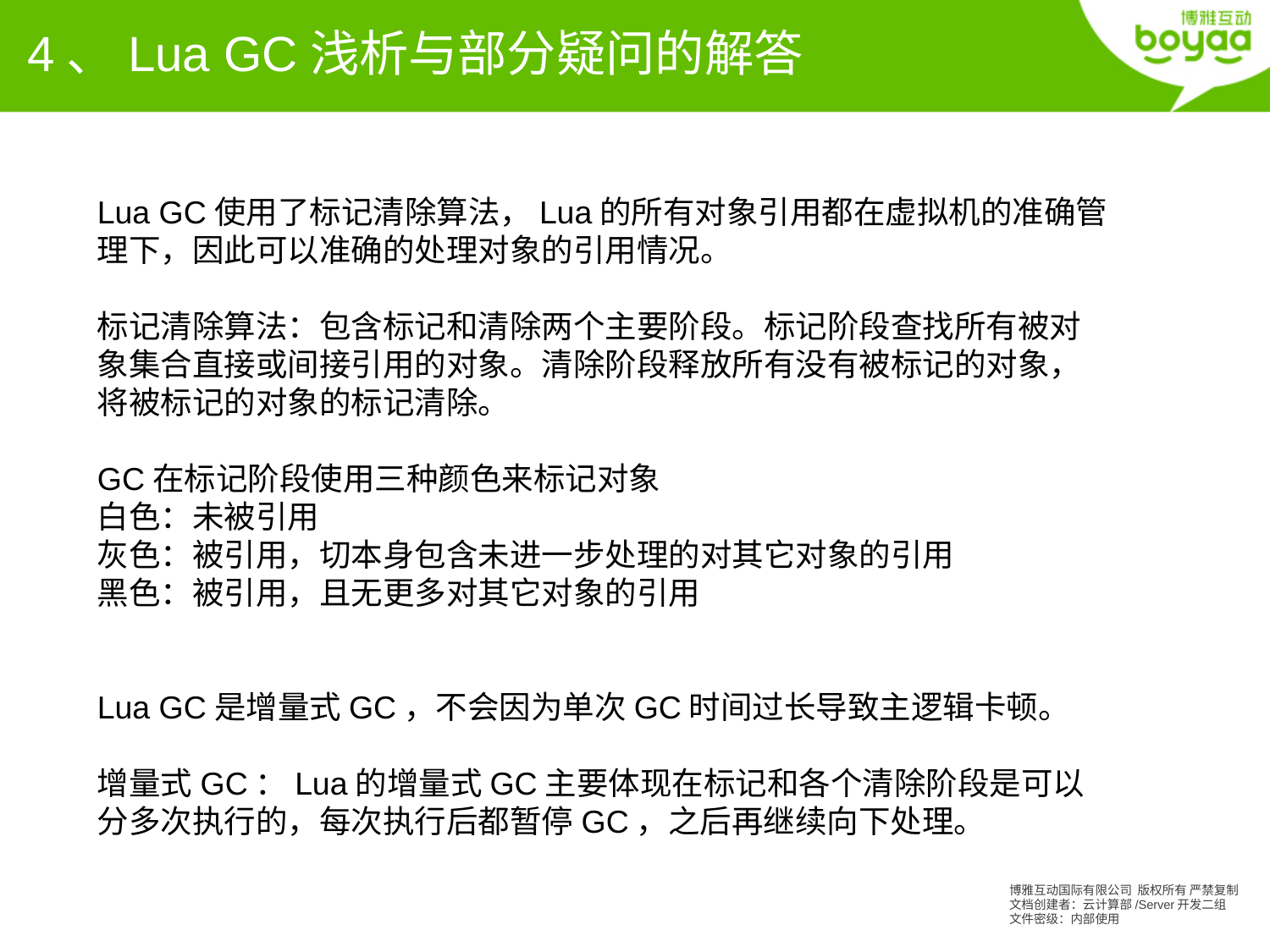

4、Lua GC浅析与部分疑问的解答

Lua GC使用了标记清除算法，Lua的所有对象引用都在虚拟机的准确管理下，因此可以准确的处理对象的引用情况。

标记清除算法：包含标记和清除两个主要阶段。标记阶段查找所有被对象集合直接或间接引用的对象。清除阶段释放所有没有被标记的对象，将被标记的对象的标记清除。

GC在标记阶段使用三种颜色来标记对象
白色：未被引用
灰色：被引用，切本身包含未进一步处理的对其它对象的引用
黑色：被引用，且无更多对其它对象的引用

Lua GC是增量式GC，不会因为单次GC时间过长导致主逻辑卡顿。

增量式GC：Lua的增量式GC主要体现在标记和各个清除阶段是可以分多次执行的，每次执行后都暂停GC，之后再继续向下处理。